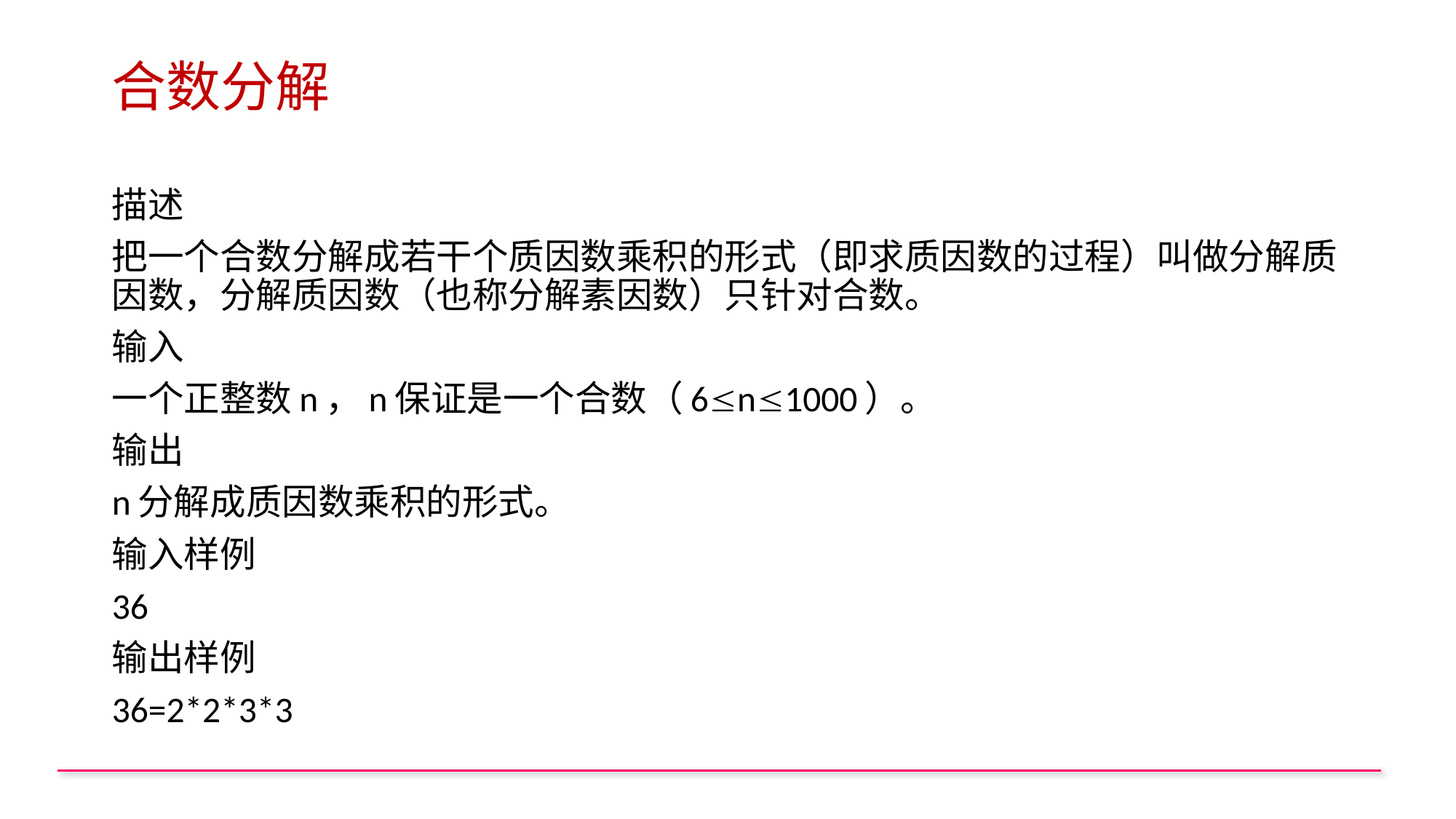

# 合数分解
描述
把一个合数分解成若干个质因数乘积的形式（即求质因数的过程）叫做分解质因数，分解质因数（也称分解素因数）只针对合数。
输入
一个正整数n，n保证是一个合数（6≤n≤1000）。
输出
n分解成质因数乘积的形式。
输入样例
36
输出样例
36=2*2*3*3